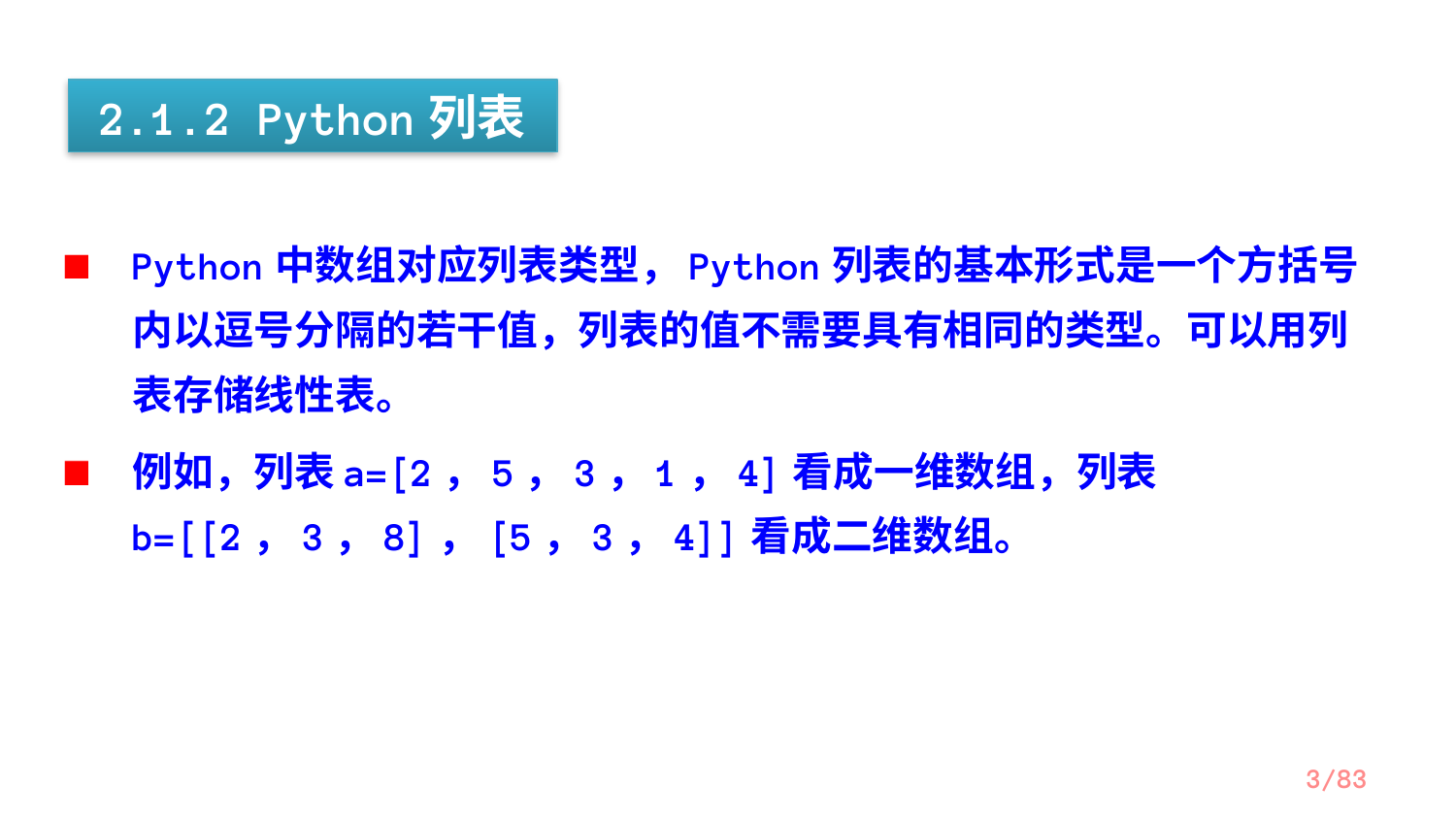

2.1.2 Python列表
Python中数组对应列表类型，Python列表的基本形式是一个方括号内以逗号分隔的若干值，列表的值不需要具有相同的类型。可以用列表存储线性表。
例如，列表a=[2，5，3，1，4]看成一维数组，列表b=[[2，3，8]，[5，3，4]]看成二维数组。
3/83